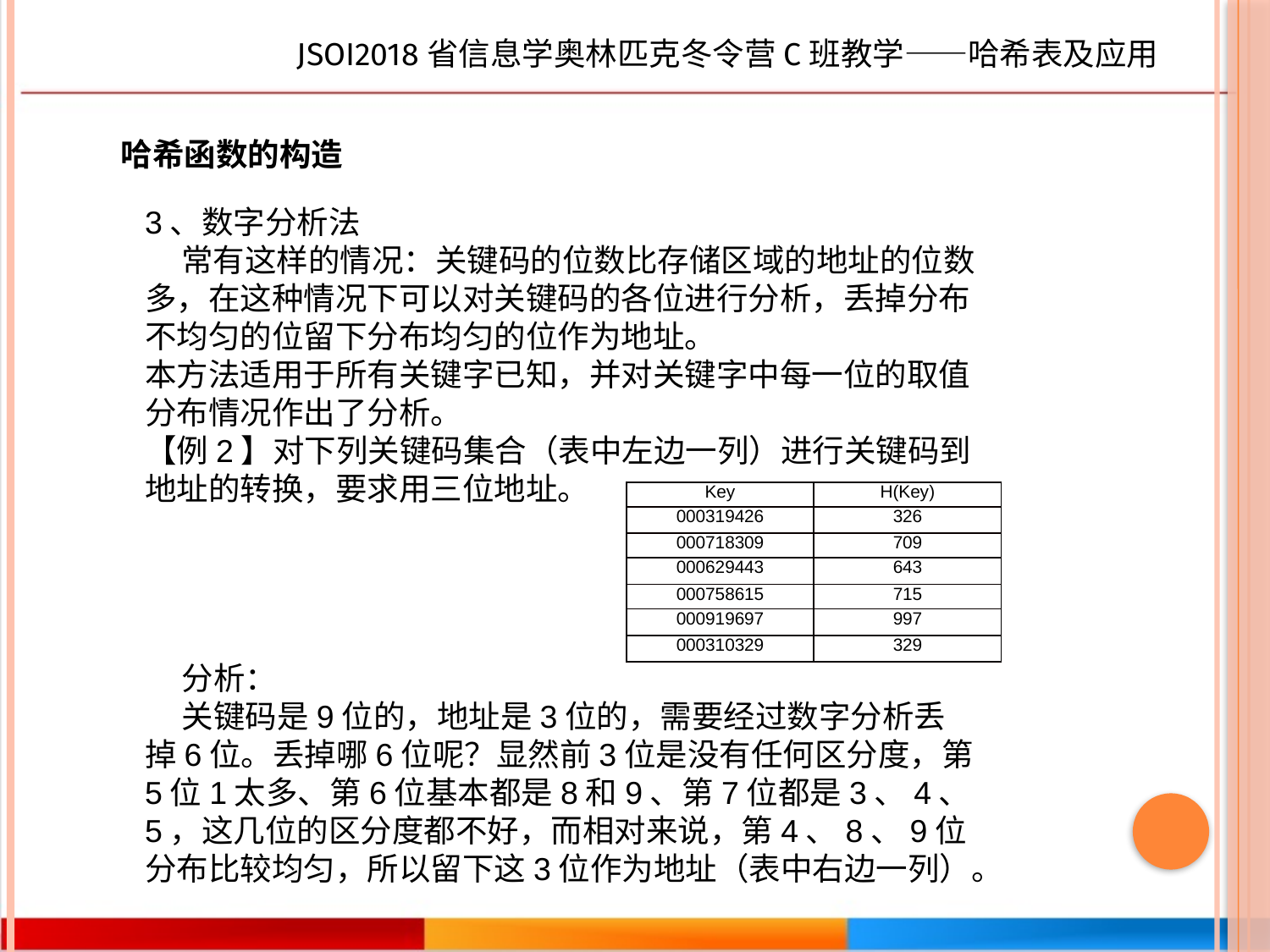

JSOI2018省信息学奥林匹克冬令营C班教学——哈希表及应用
哈希函数的构造
3、数字分析法    常有这样的情况：关键码的位数比存储区域的地址的位数多，在这种情况下可以对关键码的各位进行分析，丢掉分布不均匀的位留下分布均匀的位作为地址。本方法适用于所有关键字已知，并对关键字中每一位的取值分布情况作出了分析。【例2】对下列关键码集合（表中左边一列）进行关键码到地址的转换，要求用三位地址。
| Key | H(Key) |
| --- | --- |
| 000319426 | 326 |
| 000718309 | 709 |
| 000629443 | 643 |
| 000758615 | 715 |
| 000919697 | 997 |
| 000310329 | 329 |

分析：关键码是9位的，地址是3位的，需要经过数字分析丢掉6位。丢掉哪6位呢？显然前3位是没有任何区分度，第5位1太多、第6位基本都是8和9、第7位都是3、4、5，这几位的区分度都不好，而相对来说，第4、8、9位分布比较均匀，所以留下这3位作为地址（表中右边一列）。